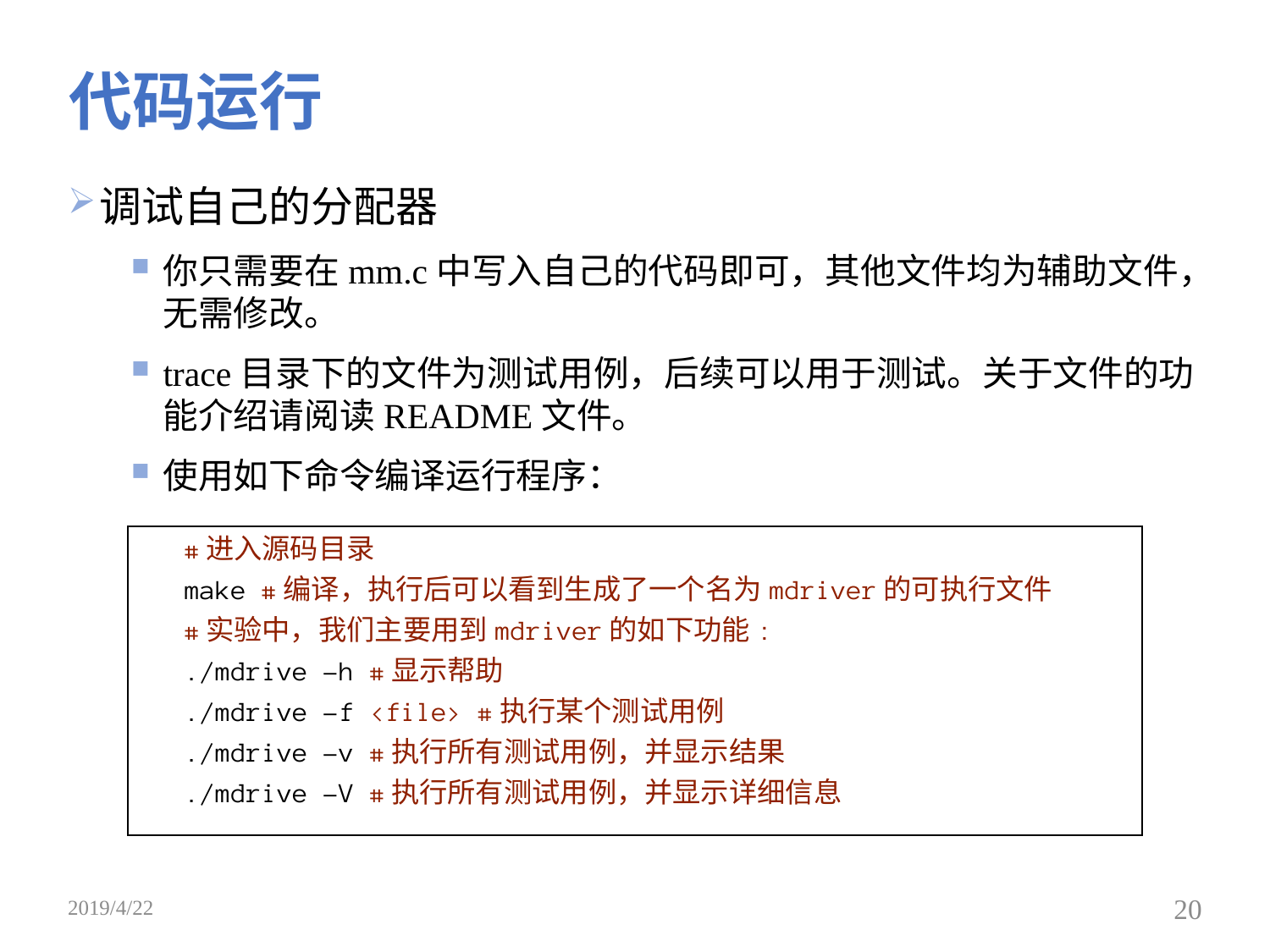

# 代码运行
调试自己的分配器
你只需要在mm.c中写入自己的代码即可，其他文件均为辅助文件，无需修改。
trace目录下的文件为测试用例，后续可以用于测试。关于文件的功能介绍请阅读README文件。
使用如下命令编译运行程序：
| #进入源码目录 make #编译，执行后可以看到生成了一个名为mdriver的可执行文件 #实验中，我们主要用到mdriver的如下功能: ./mdrive -h #显示帮助 ./mdrive -f <file> #执行某个测试用例 ./mdrive -v #执行所有测试用例，并显示结果 ./mdrive -V #执行所有测试用例，并显示详细信息 |
| --- |
2019/4/22
20